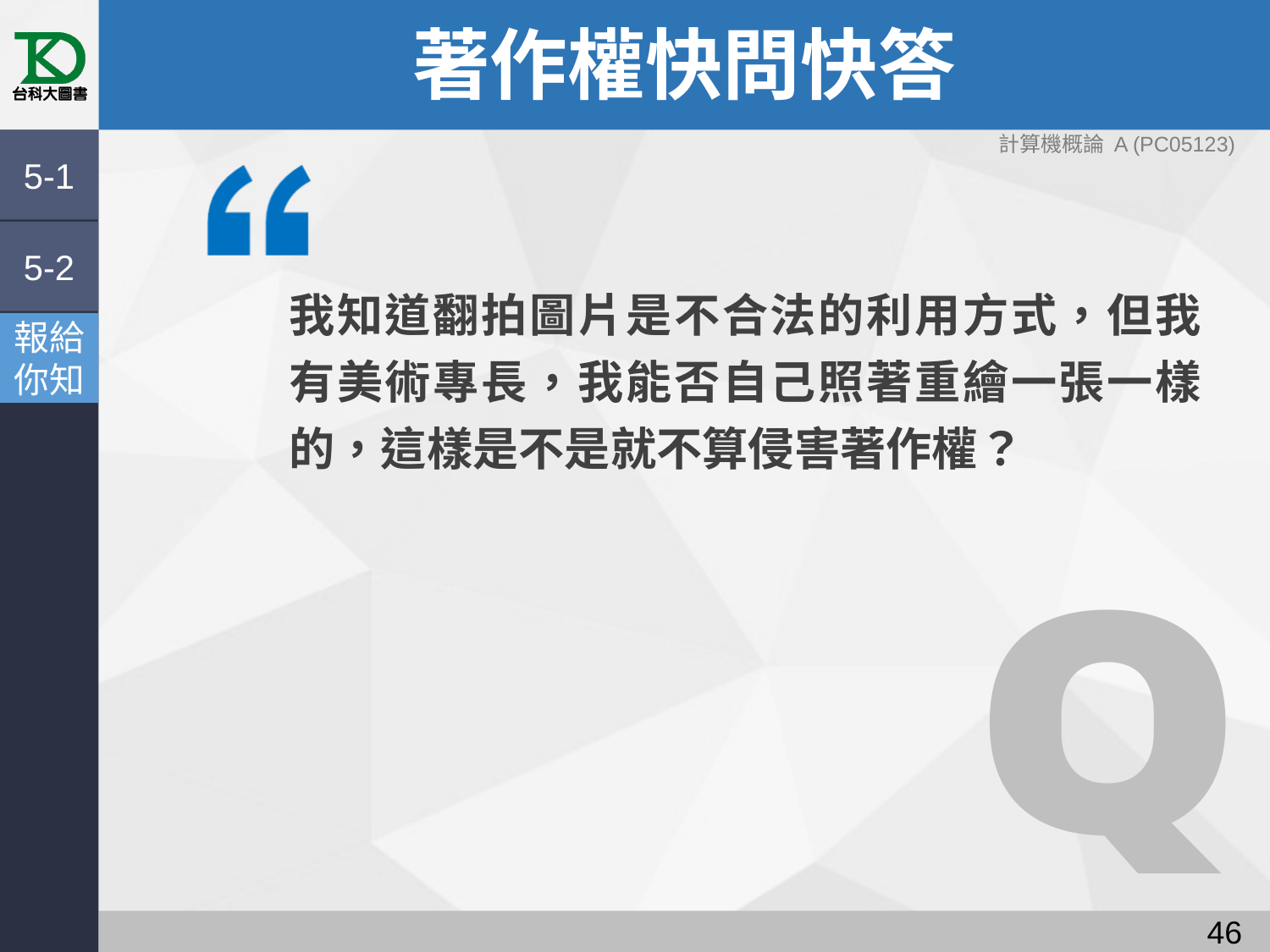

# 著作權快問快答
計算機概論 A (PC05123)
5-1
5-2
我知道翻拍圖片是不合法的利用方式，但我有美術專長，我能否自己照著重繪一張一樣的，這樣是不是就不算侵害著作權？
報給
你知
Q
46